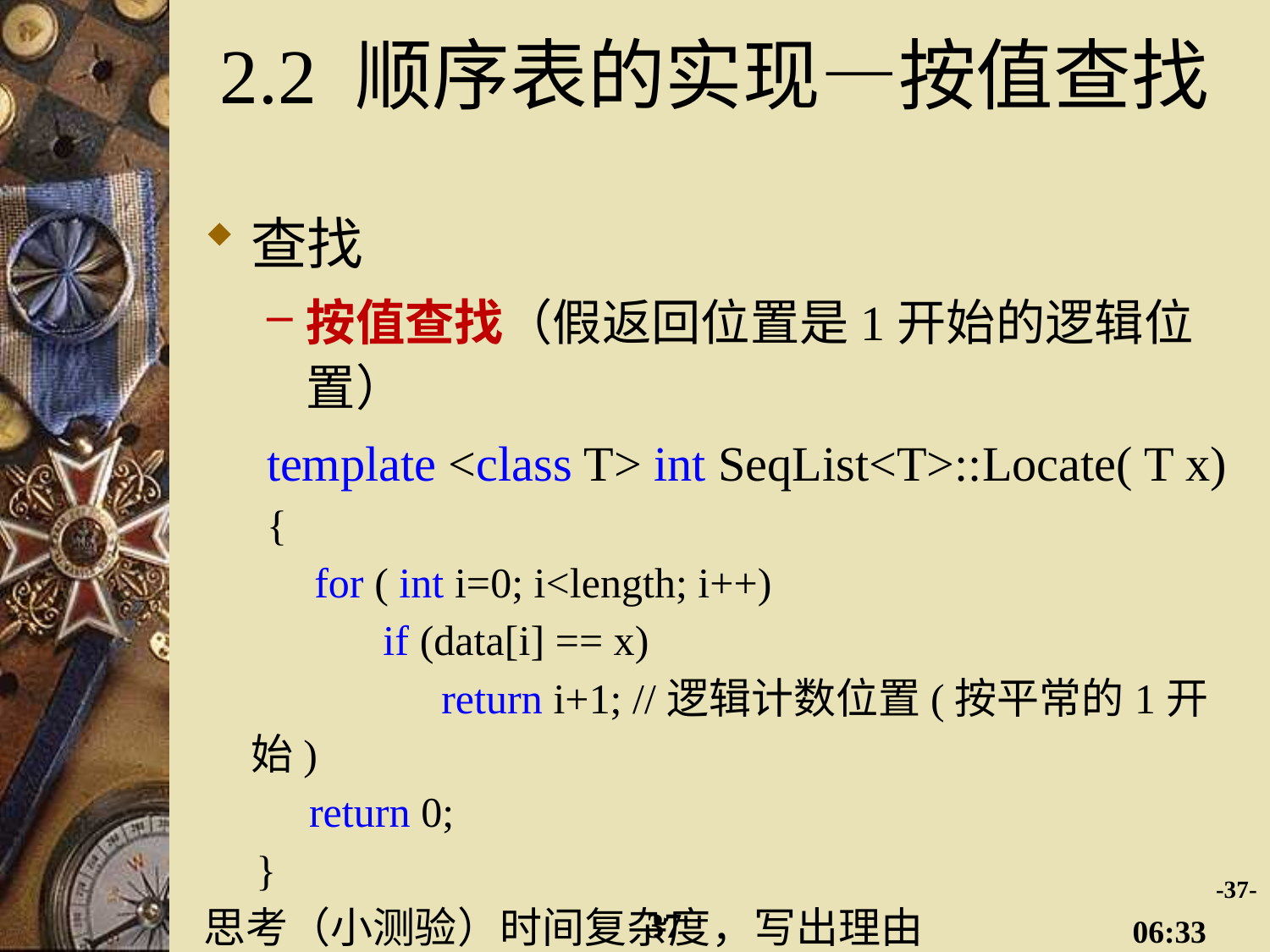

# 2.2 顺序表的实现—按值查找
查找
按值查找（假返回位置是1开始的逻辑位置）
template <class T> int SeqList<T>::Locate( T x)
      {
	      for ( int i=0; i<length; i++)
                 if (data[i] == x)
	                  return i+1; //逻辑计数位置(按平常的1开始)
          return 0;
     }
思考（小测验）时间复杂度，写出理由

-37-